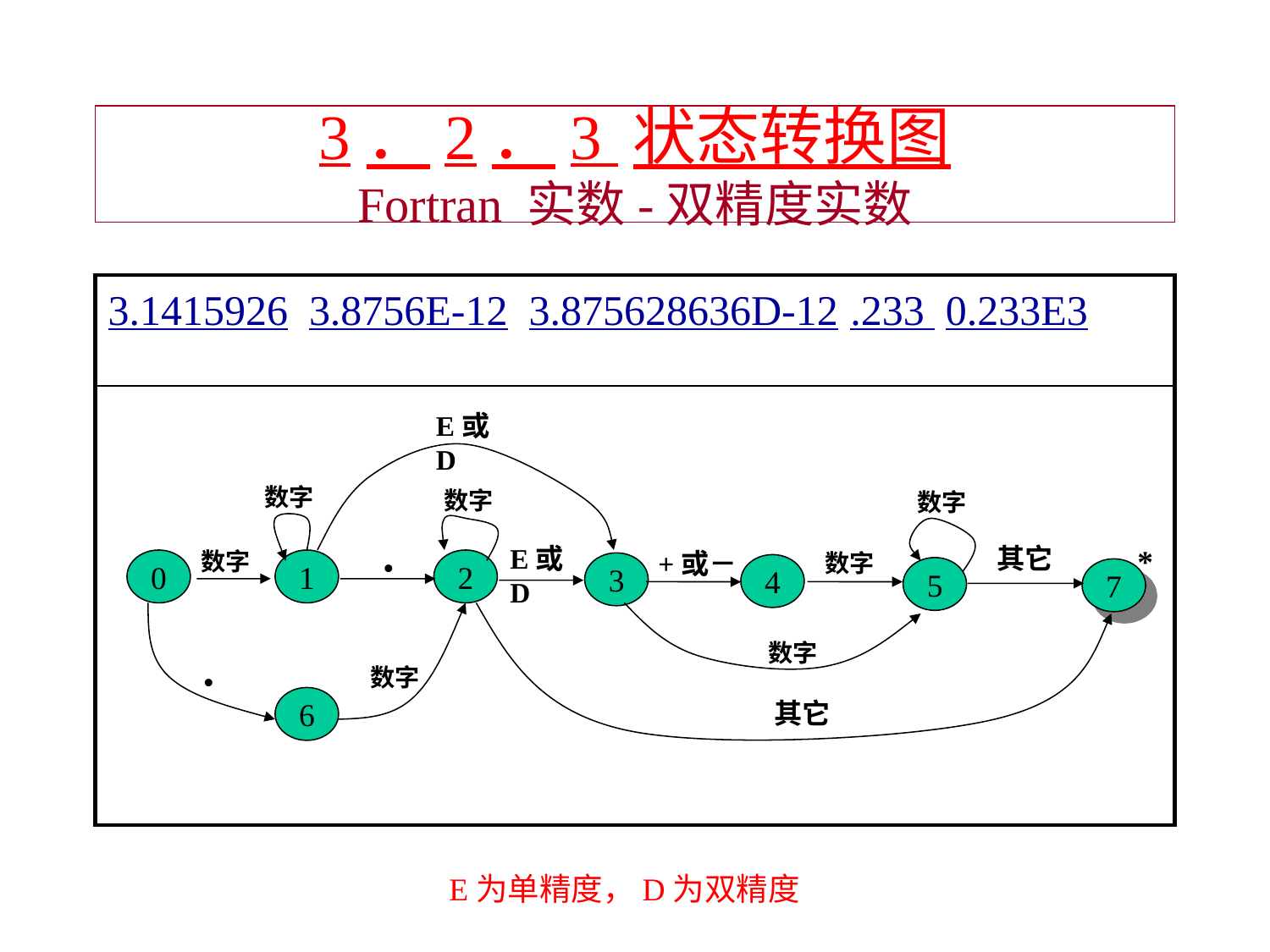

# 3．2．3 状态转换图 Fortran 实数-双精度实数
| 3.1415926 3.8756E-12 3.875628636D-12 .233 0.233E3 |
| --- |
|  |
E或D

数字
数字
数字

E或D
其它
*
+或－
数字
•
数字
0
1
2
3
4
5
7

数字
•
数字
6
其它
E为单精度，D为双精度